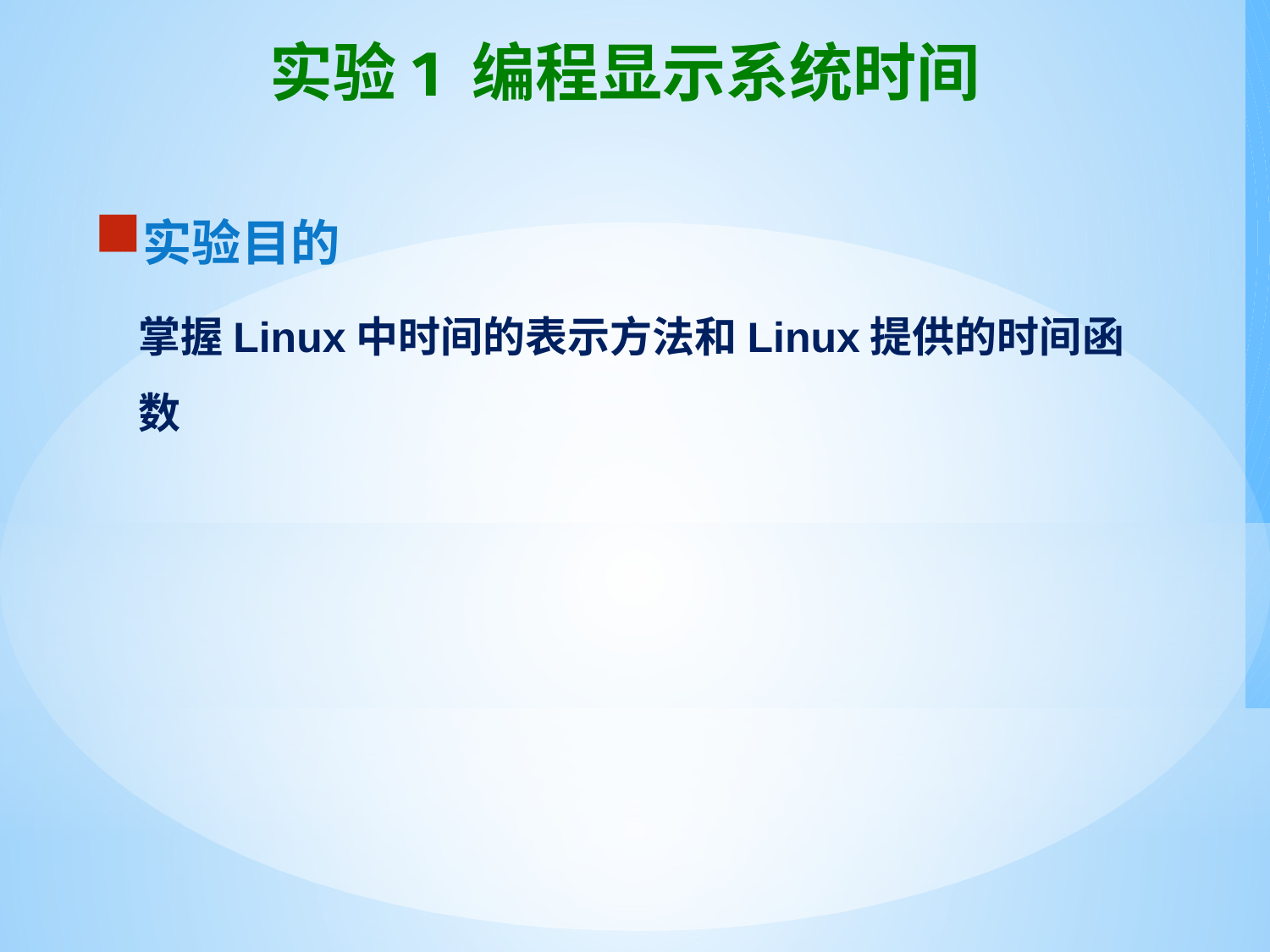

# 实验1 编程显示系统时间
实验目的
掌握Linux中时间的表示方法和Linux提供的时间函数